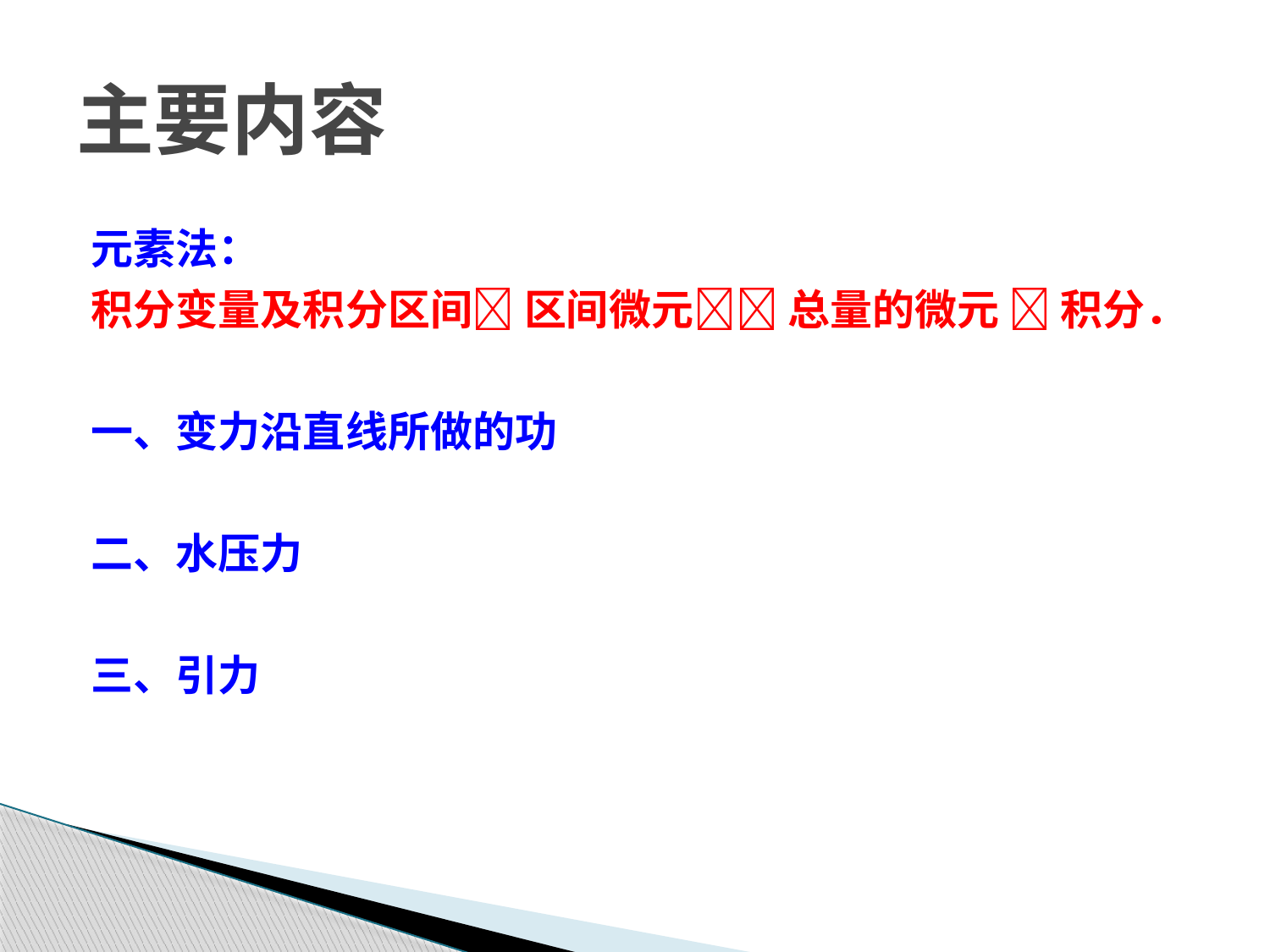

# 主要内容
元素法：
积分变量及积分区间⇒ 区间微元 ⇒ 总量的微元 ⇒ 积分．

一、变力沿直线所做的功

二、水压力

三、引力